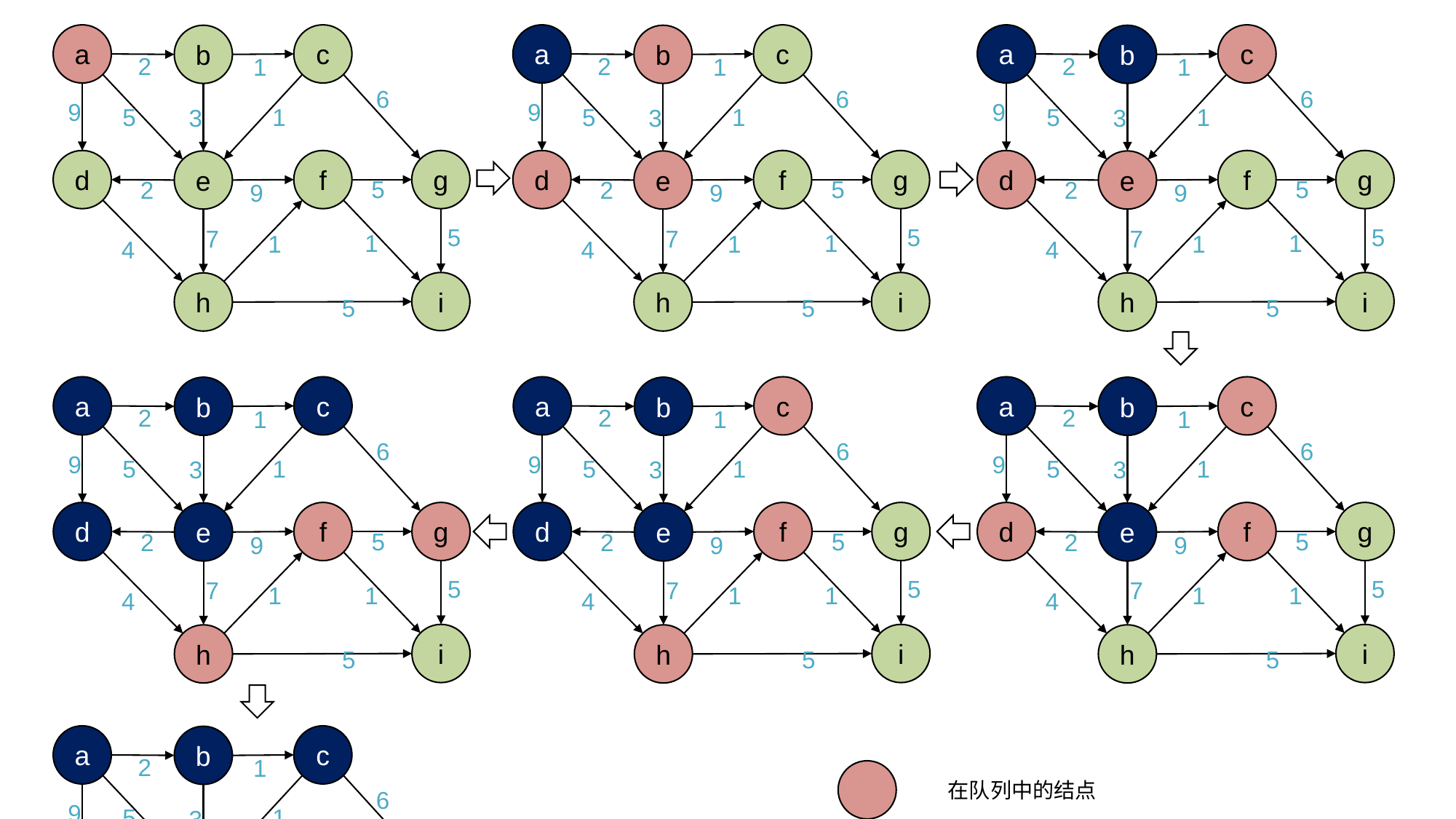

a
a
a
c
c
c
b
b
b
2
2
2
1
1
1
6
6
6
9
9
9
5
1
5
1
5
1
3
3
3
d
g
d
g
d
g
f
f
f
e
e
e

5
5
5
2
2
2
9
9
9
5
5
5
7
7
7
1
1
1
1
1
1
4
4
4
i
i
i
h
h
h
5
5
5

a
a
a
c
c
c
b
b
b
2
2
2
1
1
1
6
6
6
9
9
9
5
1
5
1
5
1
3
3
3
d
g
d
g
d
g
f
f
f
e
e
e

5
5
5
2
2
2
9
9
9
5
5
5
7
7
7
1
1
1
1
1
1
4
4
4
i
i
i
h
h
h
5
5
5

a
c
b
2
1

在队列中的结点
6
9
5
1
3

d
g
f
e
还未扩展的结点
5
2
9
5
7
1
1
4

已扩展的结点
i
h
5